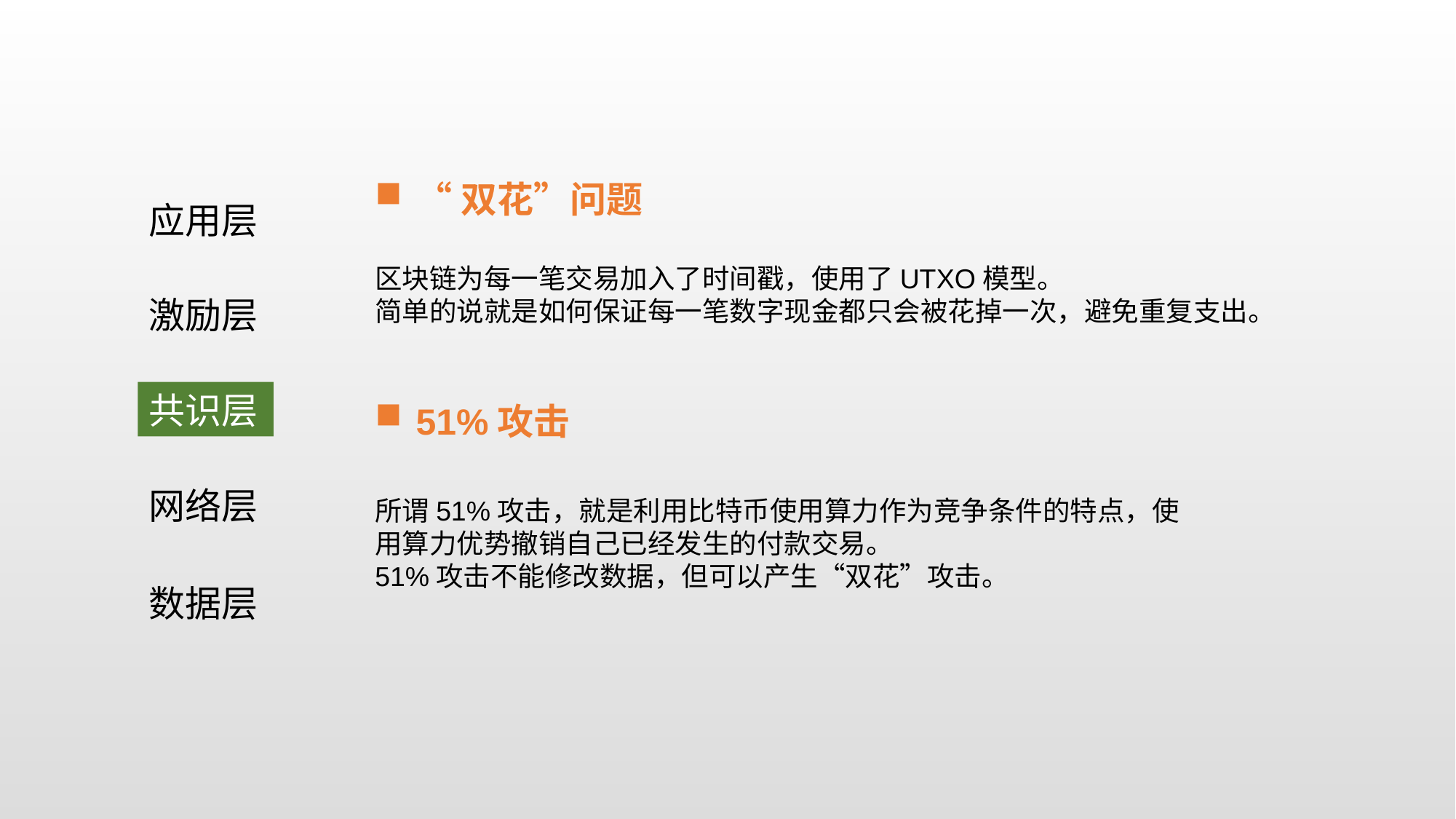

“双花”问题
应用层
区块链为每一笔交易加入了时间戳，使用了UTXO模型。
简单的说就是如何保证每一笔数字现金都只会被花掉一次，避免重复支出。
激励层
共识层
51%攻击
网络层
所谓51%攻击，就是利用比特币使用算力作为竞争条件的特点，使用算力优势撤销自己已经发生的付款交易。
51%攻击不能修改数据，但可以产生“双花”攻击。
数据层